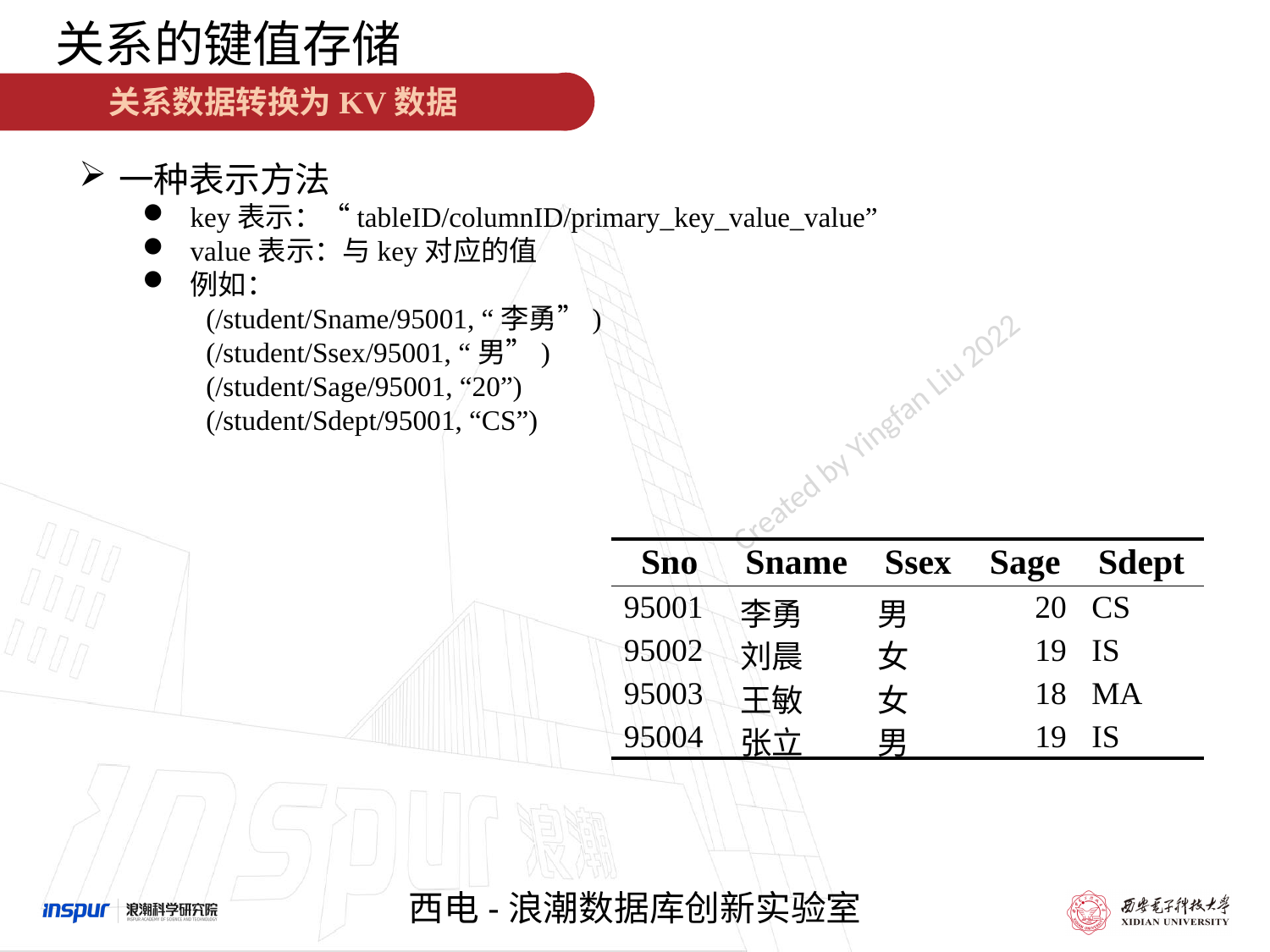

关系的键值存储

关系数据转换为KV数据
一种表示方法
key表示：“tableID/columnID/primary_key_value_value”
value表示：与key对应的值
例如：
(/student/Sname/95001, “李勇”)
(/student/Ssex/95001, “男”)
(/student/Sage/95001, “20”)
(/student/Sdept/95001, “CS”)
| Sno | Sname | Ssex | Sage | Sdept |
| --- | --- | --- | --- | --- |
| 95001 | 李勇 | 男 | 20 | CS |
| 95002 | 刘晨 | 女 | 19 | IS |
| 95003 | 王敏 | 女 | 18 | MA |
| 95004 | 张立 | 男 | 19 | IS |